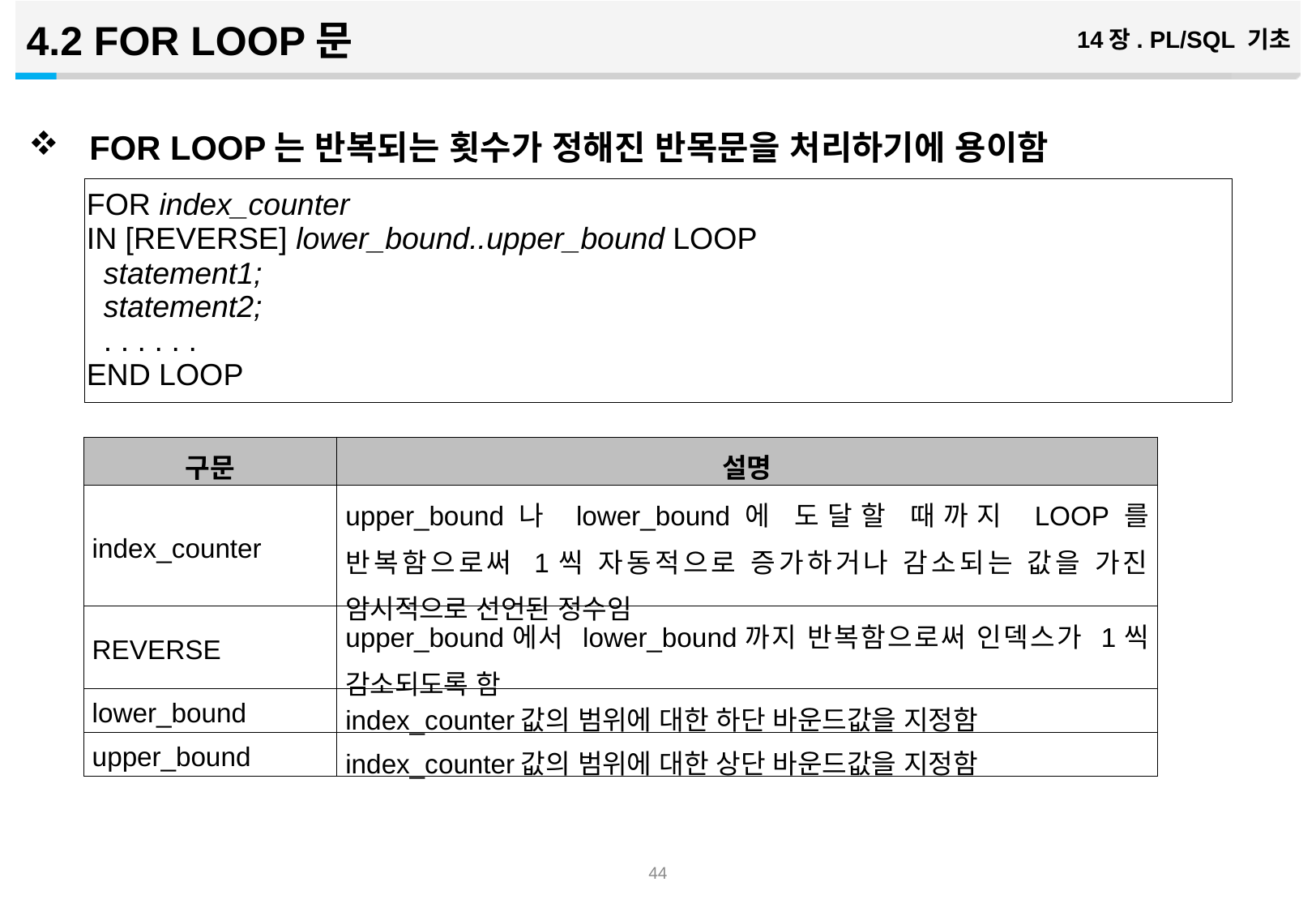

4.2 FOR LOOP문
14장. PL/SQL 기초
FOR LOOP는 반복되는 횟수가 정해진 반목문을 처리하기에 용이함

| FOR index\_counter IN [REVERSE] lower\_bound..upper\_bound LOOP statement1; statement2; . . . . . . END LOOP |
| --- |
| 구문 | 설명 |
| --- | --- |
| index\_counter | upper\_bound나 lower\_bound에 도달할 때까지 LOOP를 반복함으로써 1씩 자동적으로 증가하거나 감소되는 값을 가진 암시적으로 선언된 정수임 |
| REVERSE | upper\_bound에서 lower\_bound까지 반복함으로써 인덱스가 1씩 감소되도록 함 |
| lower\_bound | index\_counter값의 범위에 대한 하단 바운드값을 지정함 |
| upper\_bound | index\_counter값의 범위에 대한 상단 바운드값을 지정함 |
44